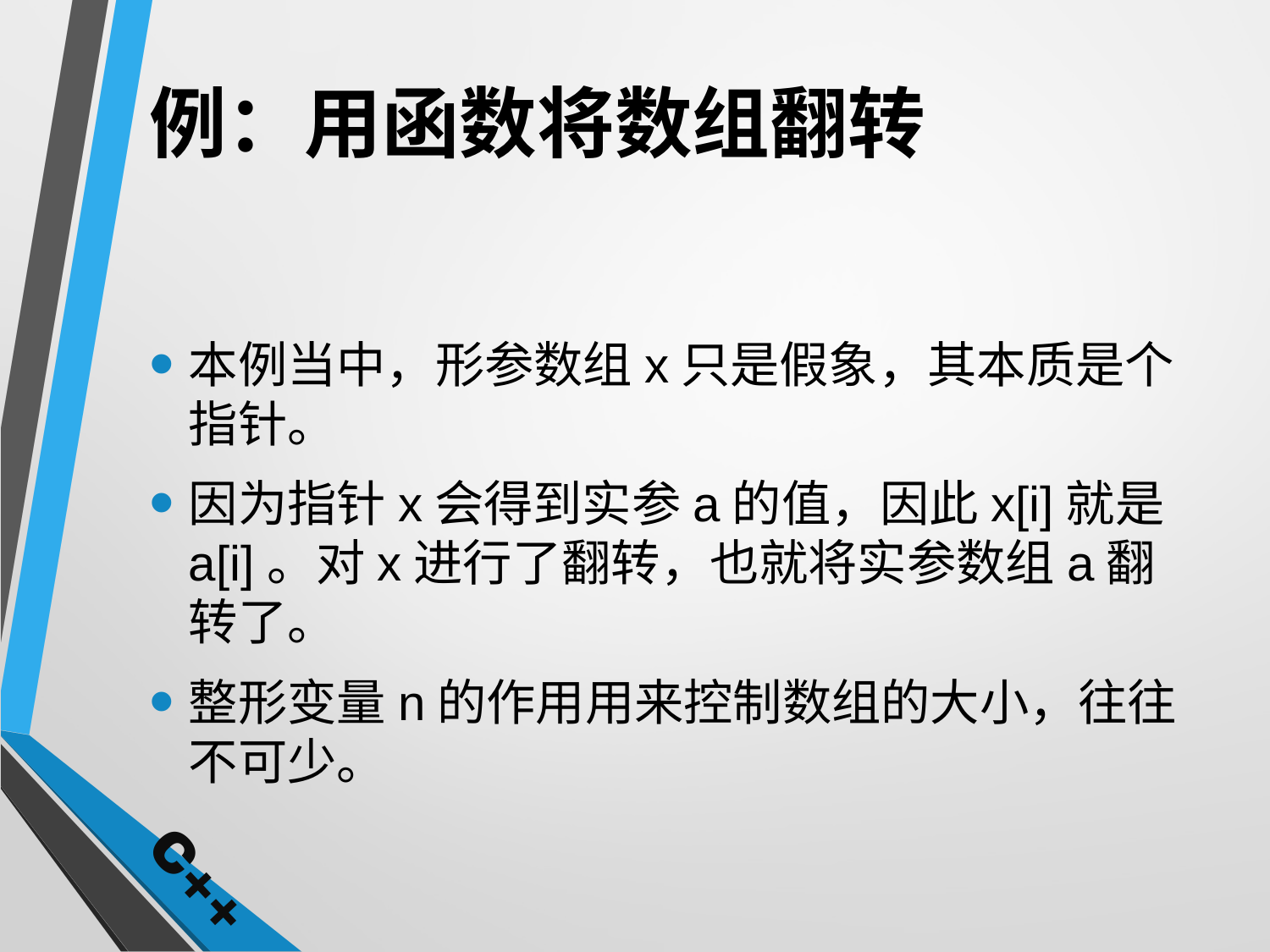

# 例：用函数将数组翻转
本例当中，形参数组x只是假象，其本质是个指针。
因为指针x会得到实参a的值，因此x[i]就是a[i]。对x进行了翻转，也就将实参数组a翻转了。
整形变量n的作用用来控制数组的大小，往往不可少。